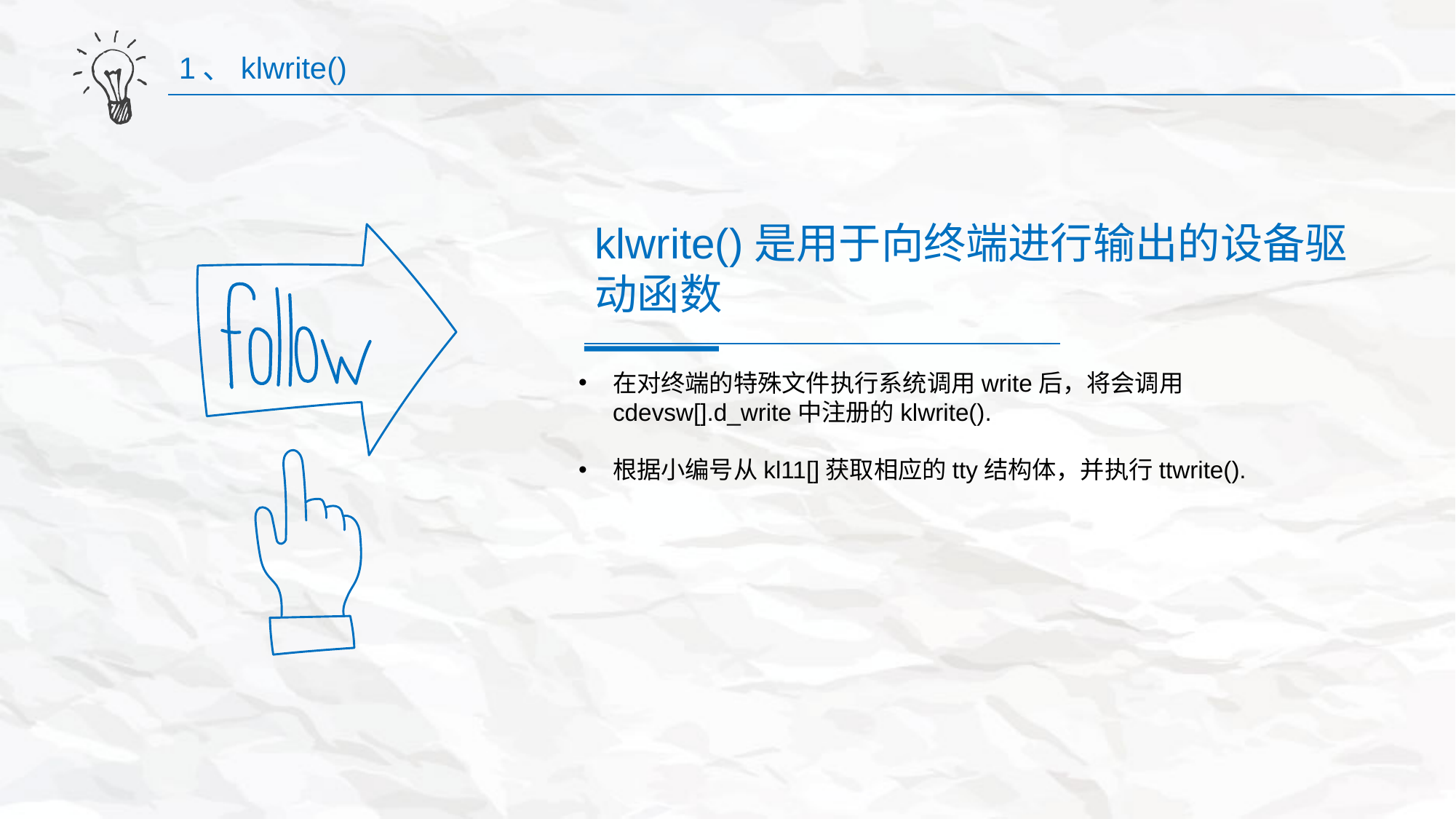

1、klwrite()
klwrite()是用于向终端进行输出的设备驱动函数
在对终端的特殊文件执行系统调用write后，将会调用cdevsw[].d_write中注册的klwrite().

根据小编号从kl11[]获取相应的tty结构体，并执行ttwrite().